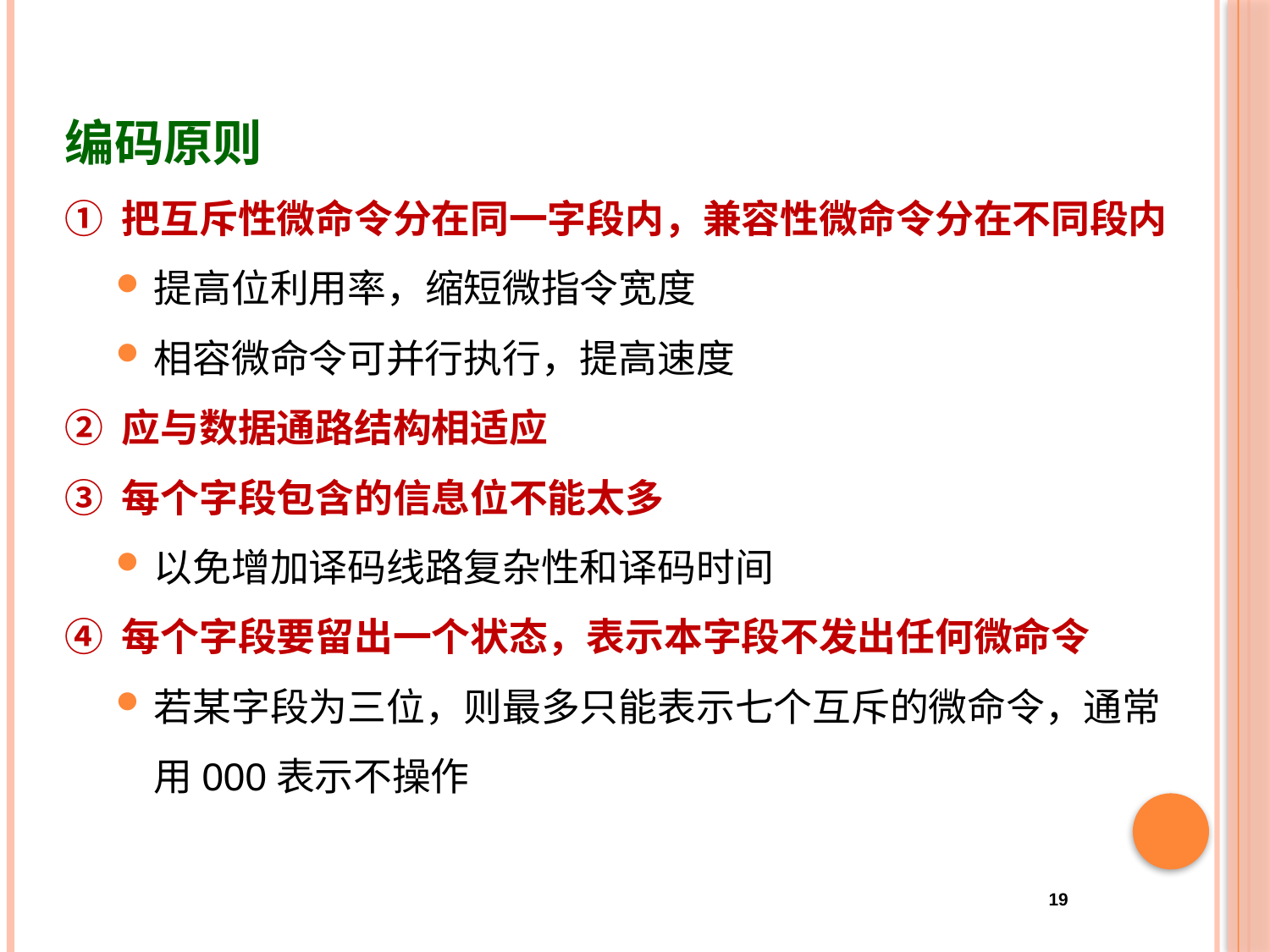

编码原则
① 把互斥性微命令分在同一字段内，兼容性微命令分在不同段内
提高位利用率，缩短微指令宽度
相容微命令可并行执行，提高速度
② 应与数据通路结构相适应
③ 每个字段包含的信息位不能太多
以免增加译码线路复杂性和译码时间
④ 每个字段要留出一个状态，表示本字段不发出任何微命令
若某字段为三位，则最多只能表示七个互斥的微命令，通常用000表示不操作
19